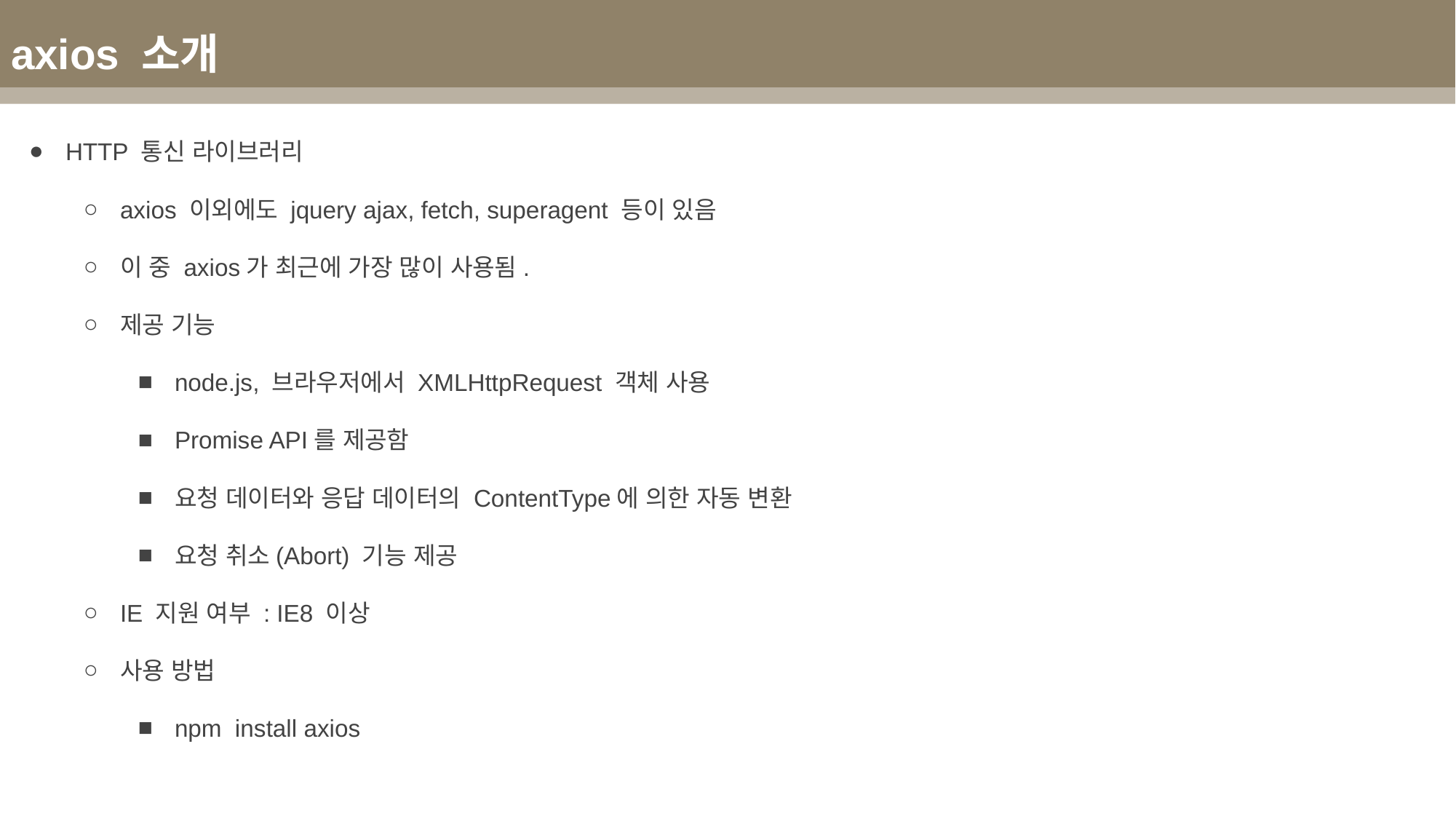

axios 소개
HTTP 통신 라이브러리
axios 이외에도 jquery ajax, fetch, superagent 등이 있음
이 중 axios가 최근에 가장 많이 사용됨.
제공 기능
node.js, 브라우저에서 XMLHttpRequest 객체 사용
Promise API를 제공함
요청 데이터와 응답 데이터의 ContentType에 의한 자동 변환
요청 취소(Abort) 기능 제공
IE 지원 여부 : IE8 이상
사용 방법
npm  install axios